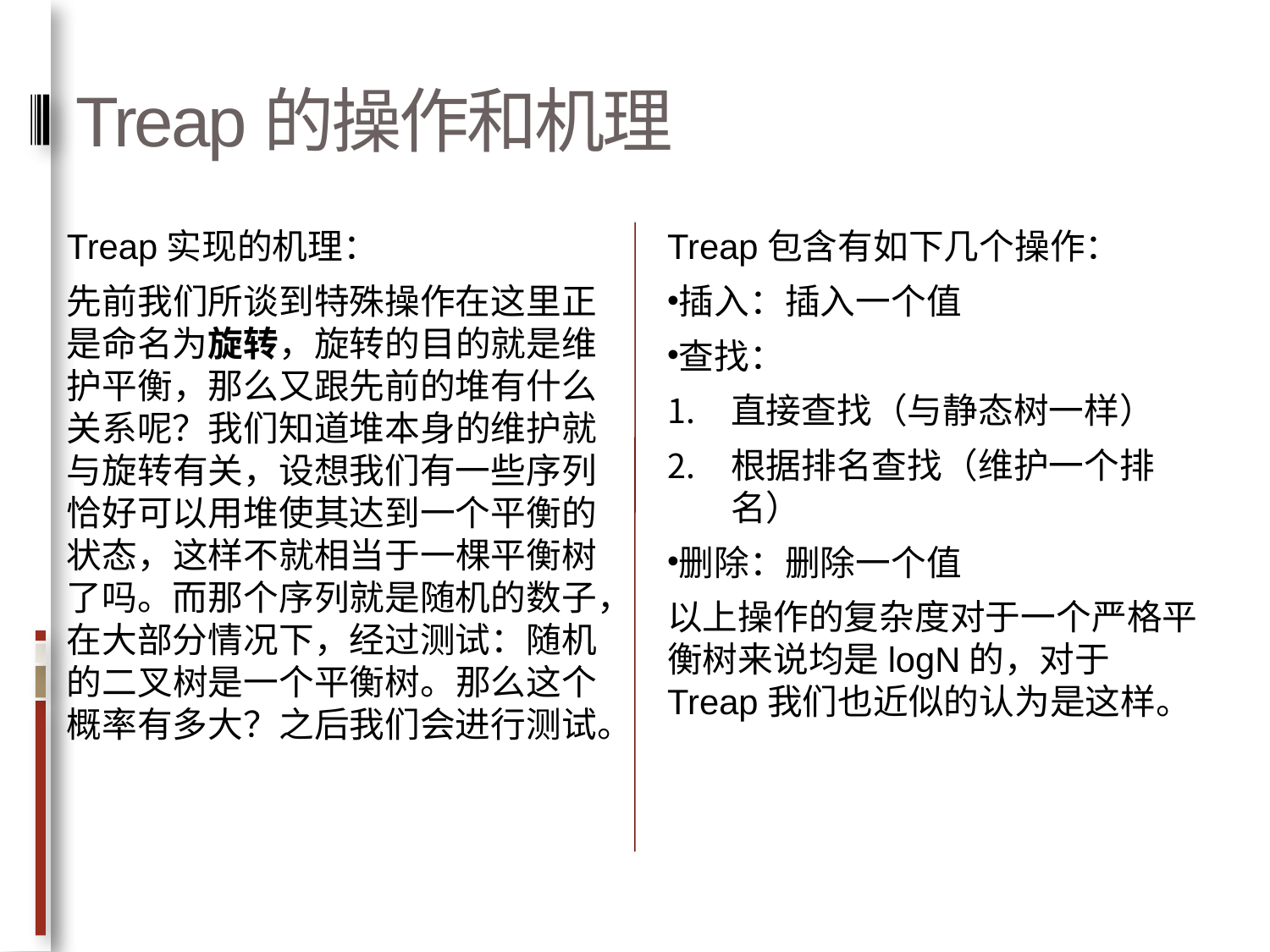

# Treap的操作和机理
Treap实现的机理：
先前我们所谈到特殊操作在这里正是命名为旋转，旋转的目的就是维护平衡，那么又跟先前的堆有什么关系呢？我们知道堆本身的维护就与旋转有关，设想我们有一些序列恰好可以用堆使其达到一个平衡的状态，这样不就相当于一棵平衡树了吗。而那个序列就是随机的数子，在大部分情况下，经过测试：随机的二叉树是一个平衡树。那么这个概率有多大？之后我们会进行测试。
Treap包含有如下几个操作：
插入：插入一个值
查找：
直接查找（与静态树一样）
根据排名查找（维护一个排名）
删除：删除一个值
以上操作的复杂度对于一个严格平衡树来说均是logN的，对于Treap我们也近似的认为是这样。